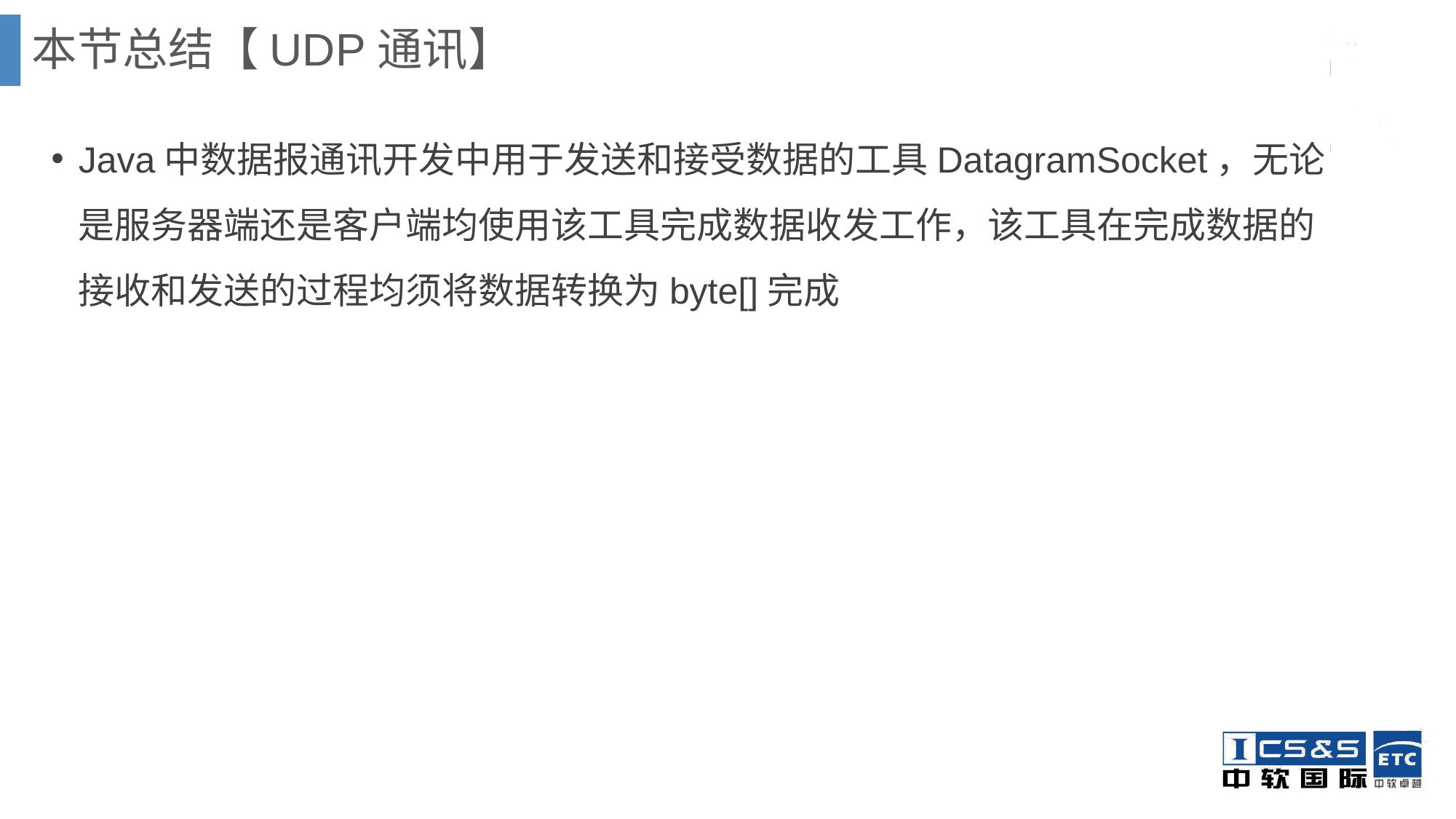

# 本节总结【UDP通讯】
Java中数据报通讯开发中用于发送和接受数据的工具DatagramSocket，无论是服务器端还是客户端均使用该工具完成数据收发工作，该工具在完成数据的接收和发送的过程均须将数据转换为byte[]完成